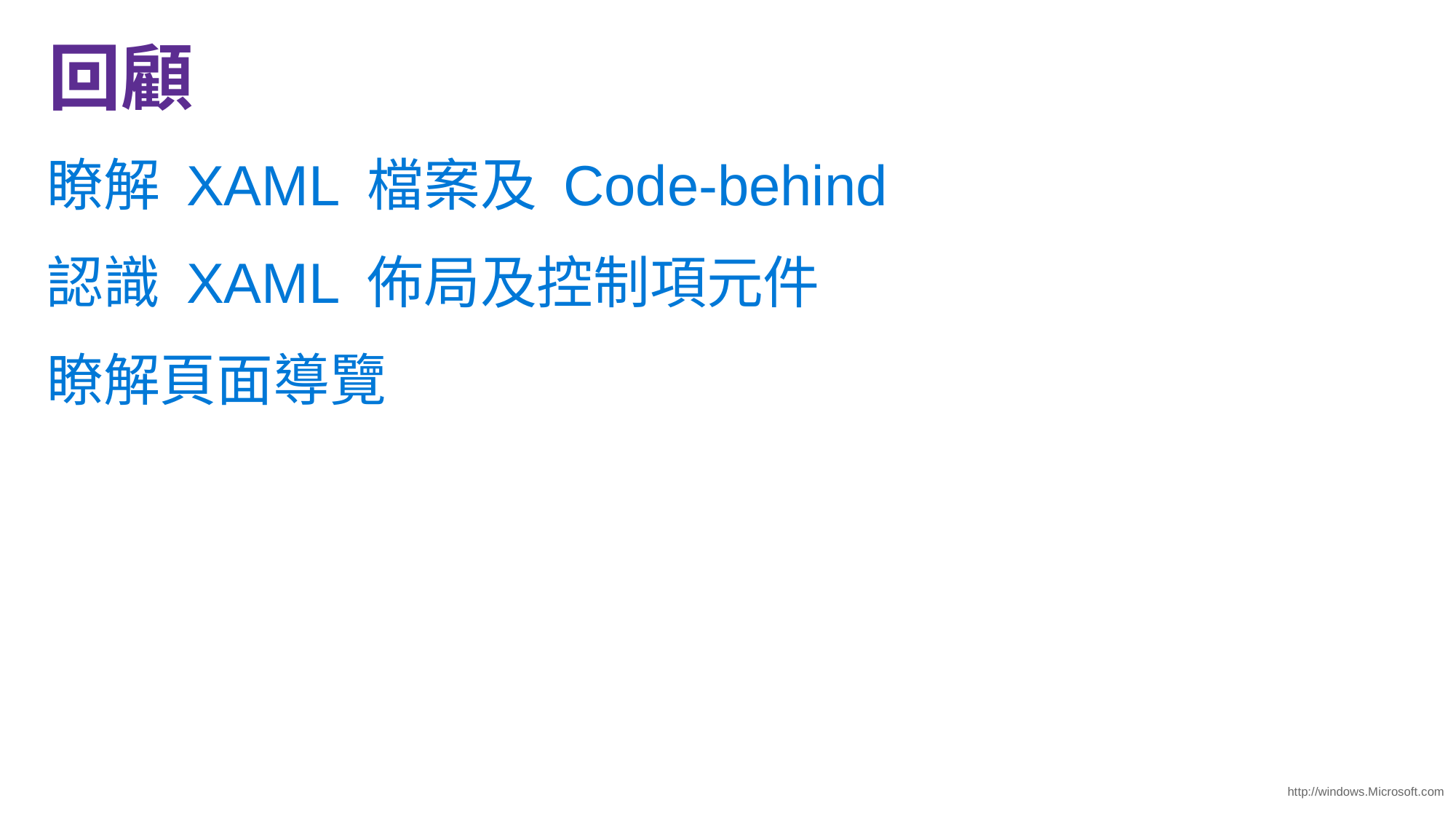

瞭解 XAML 檔案及 Code-behind
認識 XAML 佈局及控制項元件
瞭解頁面導覽